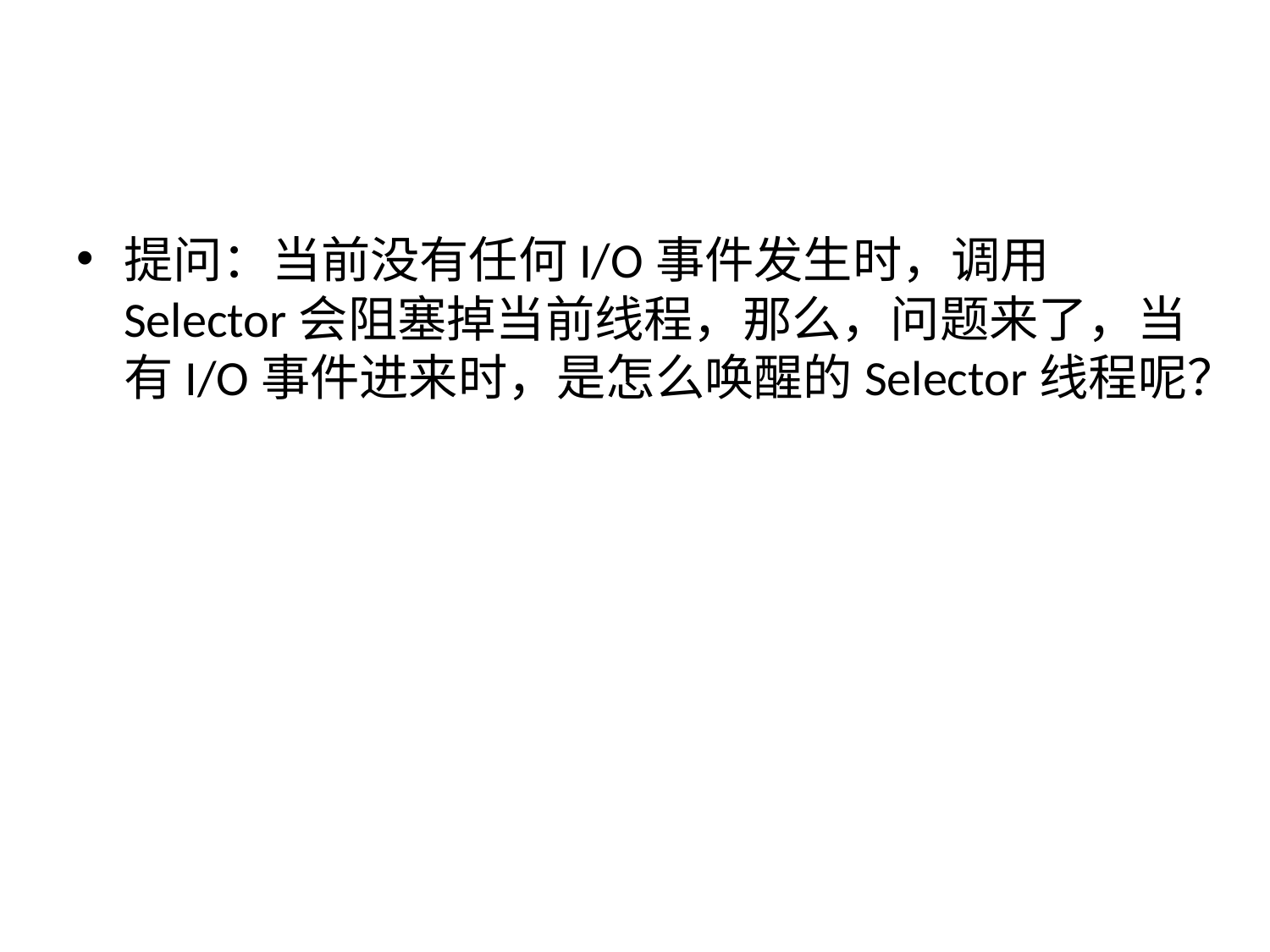

#
提问：当前没有任何I/O事件发生时，调用Selector会阻塞掉当前线程，那么，问题来了，当有I/O事件进来时，是怎么唤醒的Selector线程呢？